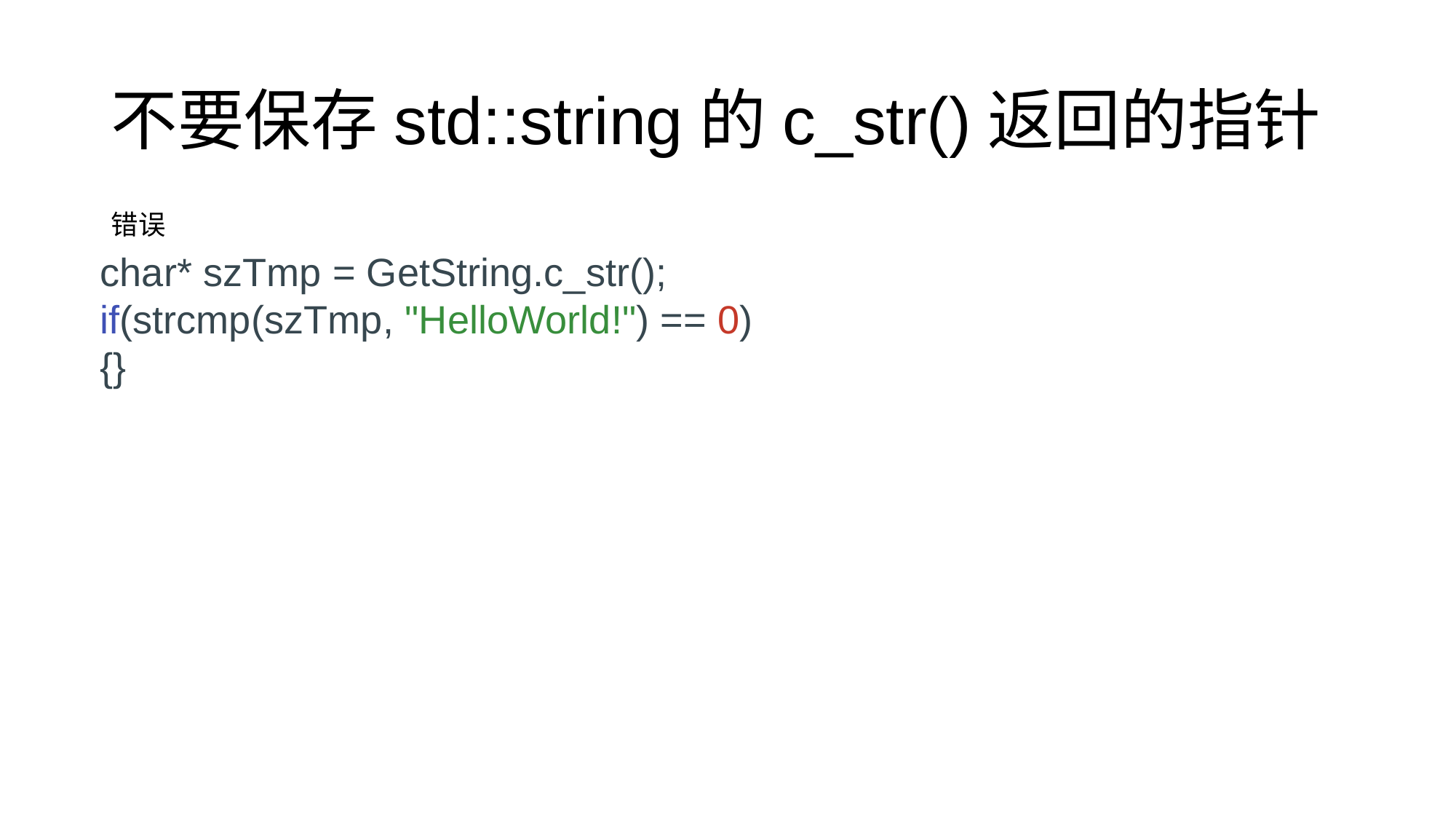

# 不要保存std::string的c_str()返回的指针
错误
char* szTmp = GetString.c_str();
if(strcmp(szTmp, "HelloWorld!") == 0)
{}